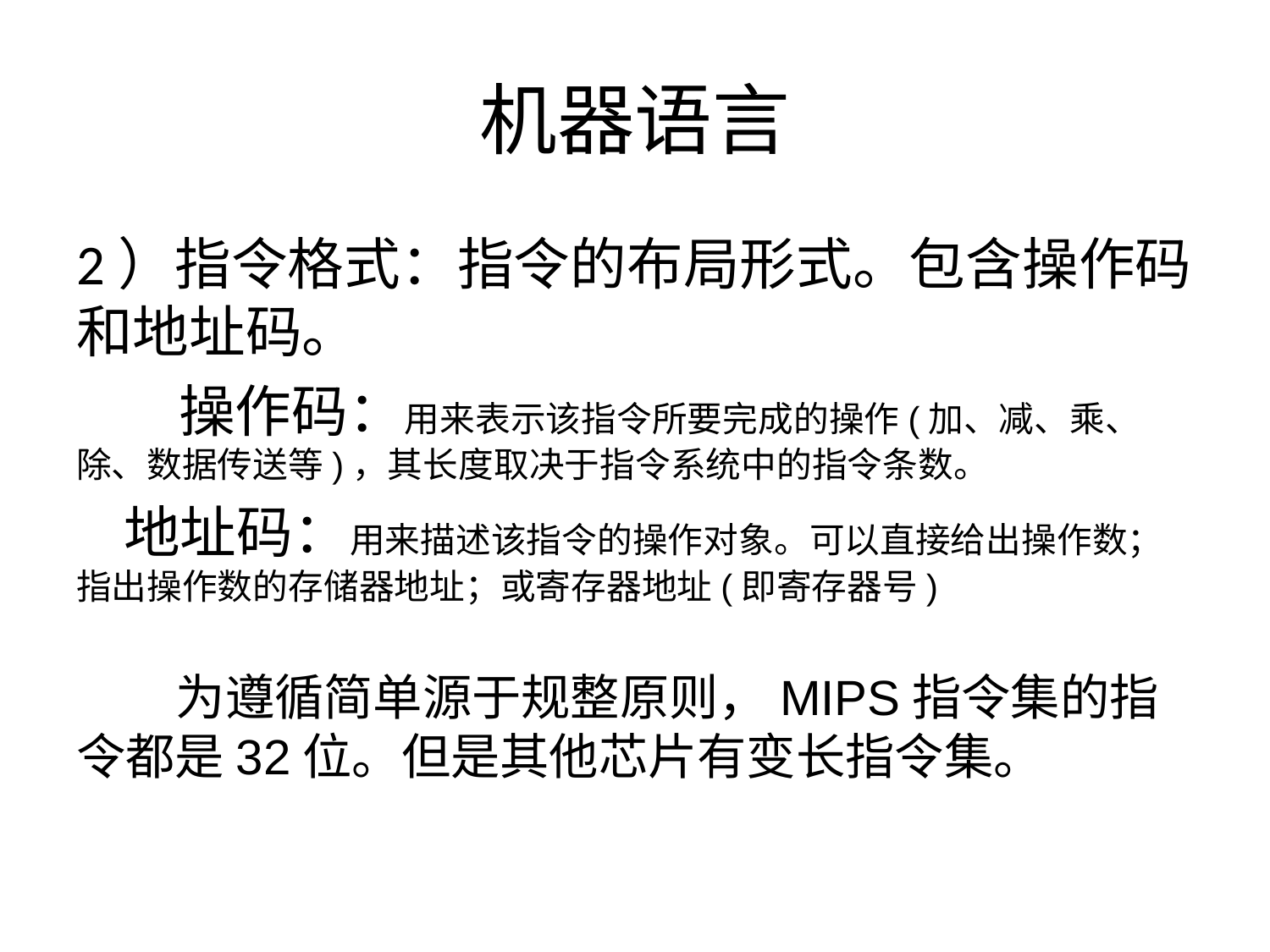

# 机器语言
2）指令格式：指令的布局形式。包含操作码和地址码。
       操作码：用来表示该指令所要完成的操作(加、减、乘、除、数据传送等)，其长度取决于指令系统中的指令条数。
     地址码：用来描述该指令的操作对象。可以直接给出操作数；指出操作数的存储器地址；或寄存器地址(即寄存器号)

        为遵循简单源于规整原则，MIPS指令集的指令都是32位。但是其他芯片有变长指令集。